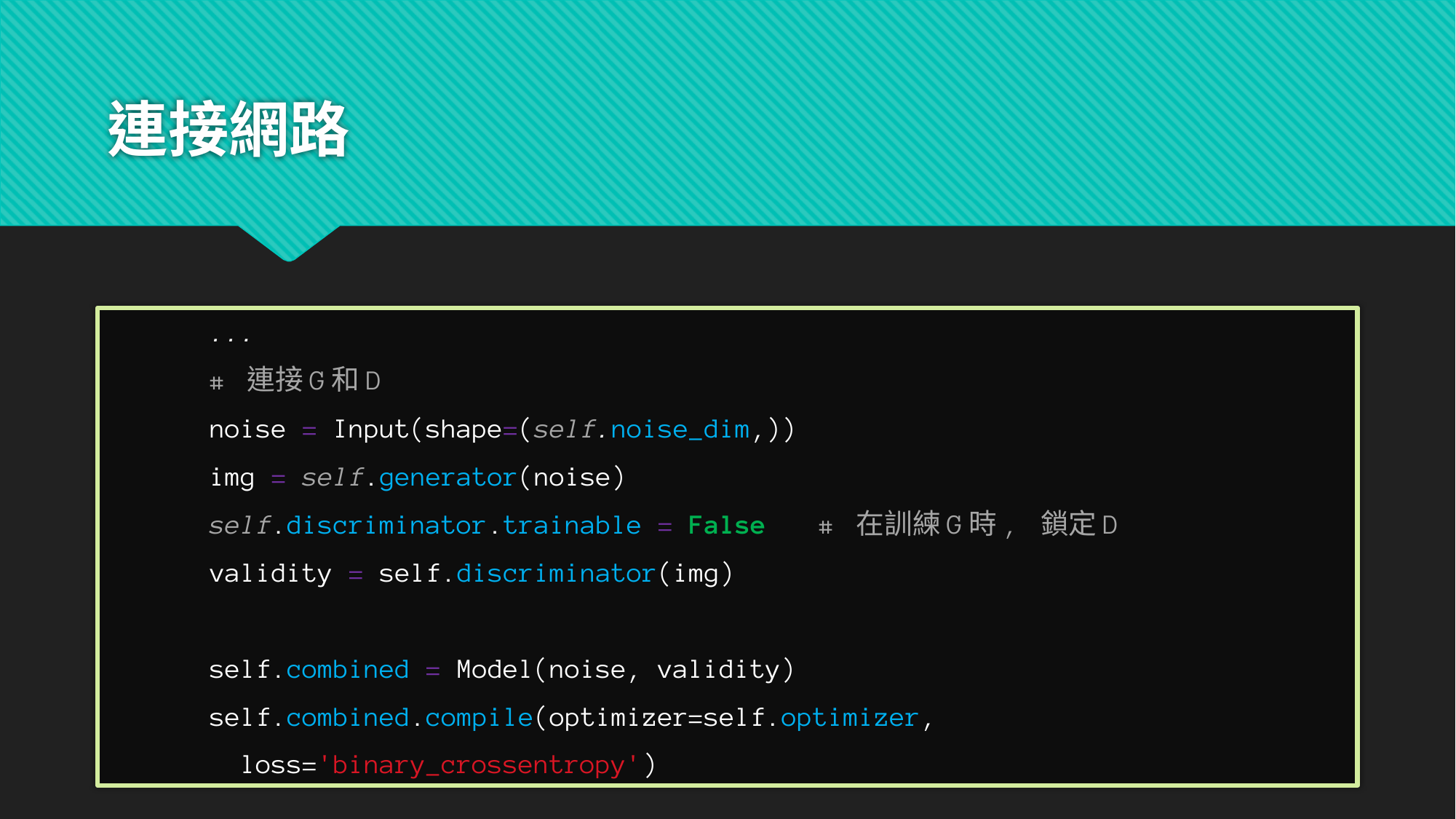

# 連接網路
		...
		# 連接G和D
		noise = Input(shape=(self.noise_dim,))
		img = self.generator(noise)
		self.discriminator.trainable = False	# 在訓練G時, 鎖定D
		validity = self.discriminator(img)

		self.combined = Model(noise, validity)
		self.combined.compile(optimizer=self.optimizer,
								  loss='binary_crossentropy')